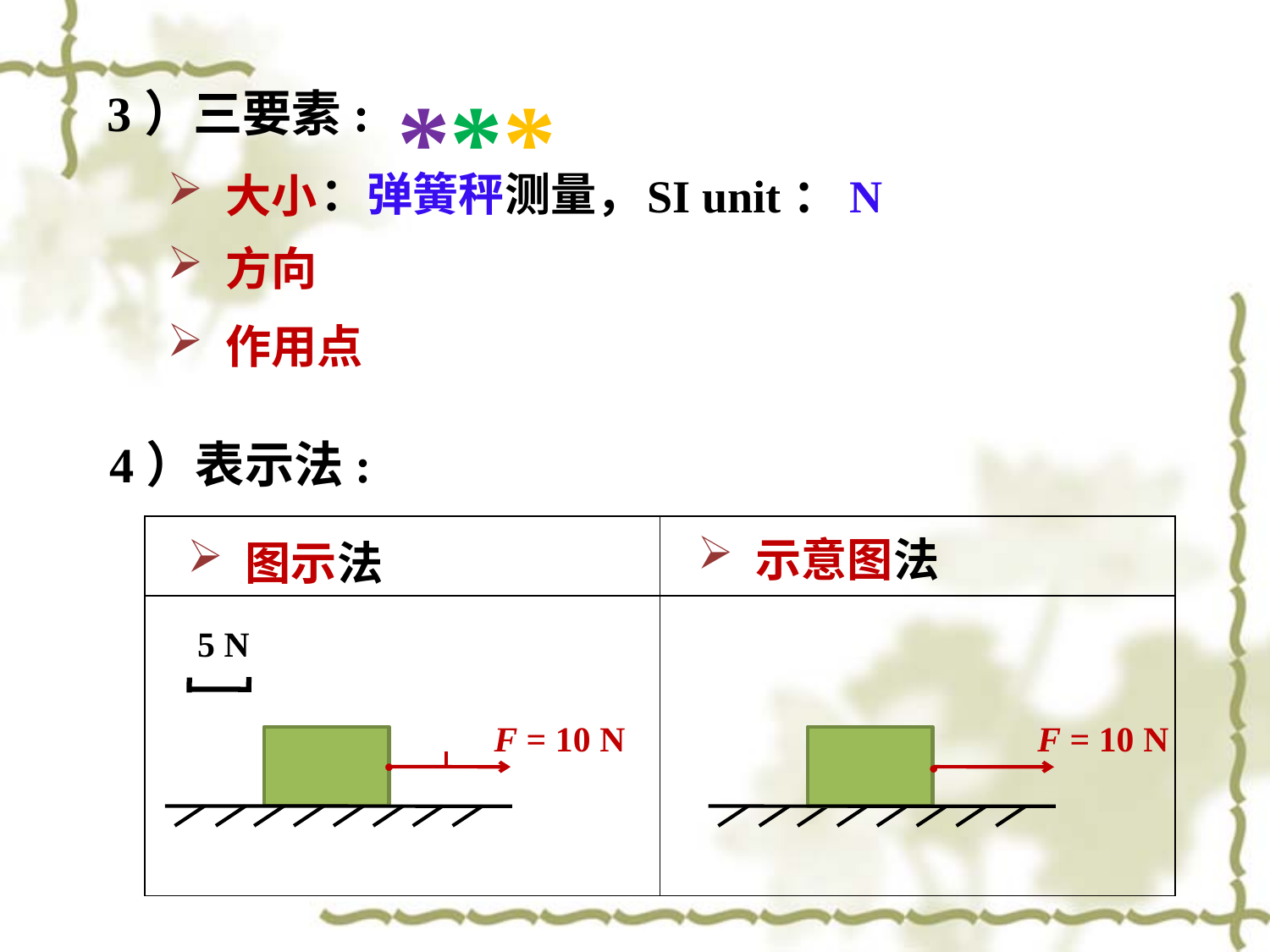

***
3）三要素:
：弹簧秤测量，
 大小
SI unit：N
 方向
 作用点
4）表示法:
|  |  |
| --- | --- |
|  |  |
 示意图法
 图示法
5 N
F = 10 N

●
F = 10 N

●